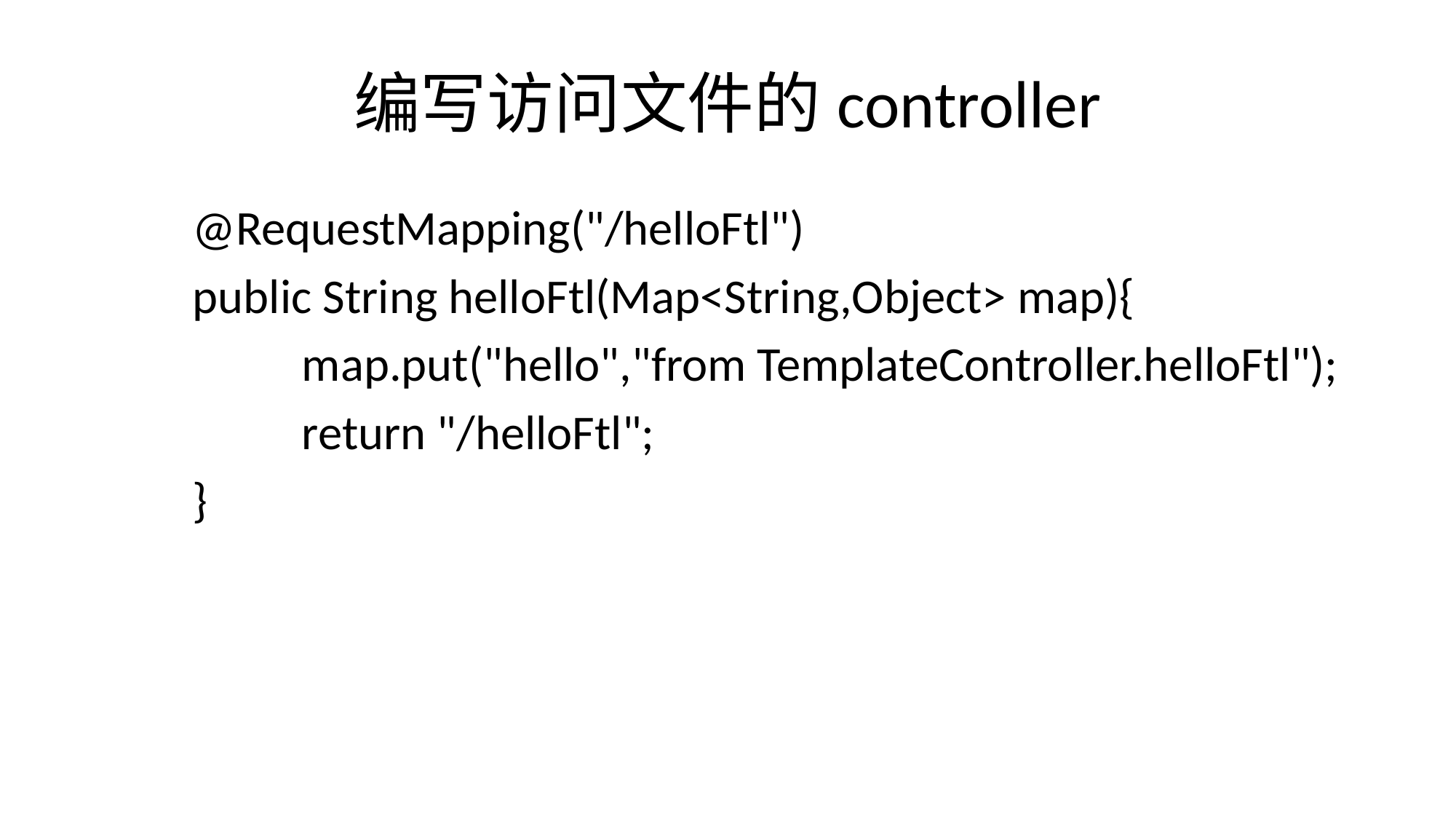

# 编写访问文件的controller
	@RequestMapping("/helloFtl")
	public String helloFtl(Map<String,Object> map){
		map.put("hello","from TemplateController.helloFtl");
		return "/helloFtl";
	}